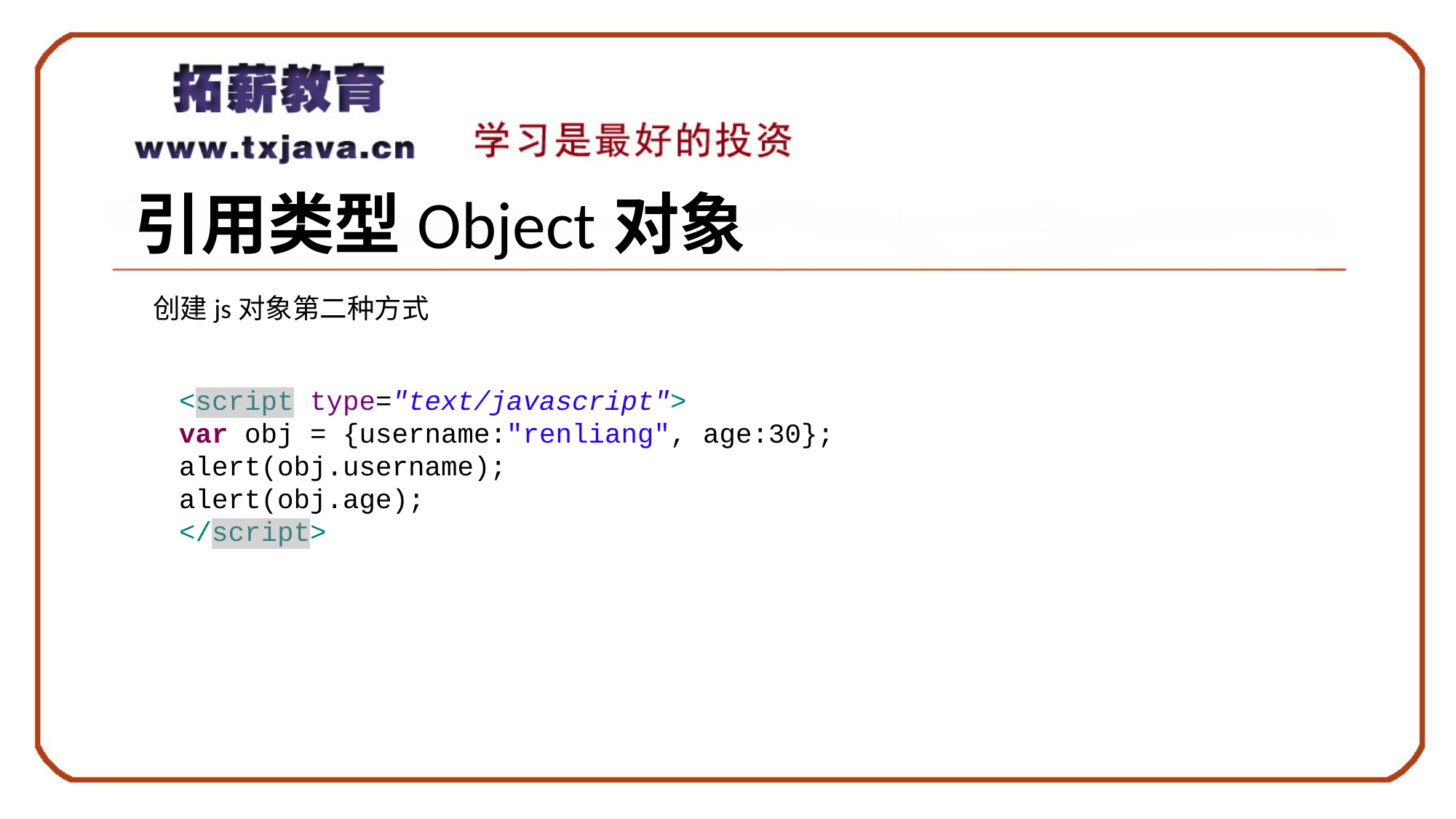

# 引用类型Object对象
创建js对象第二种方式
<script type="text/javascript">
var obj = {username:"renliang", age:30};
alert(obj.username);
alert(obj.age);
</script>